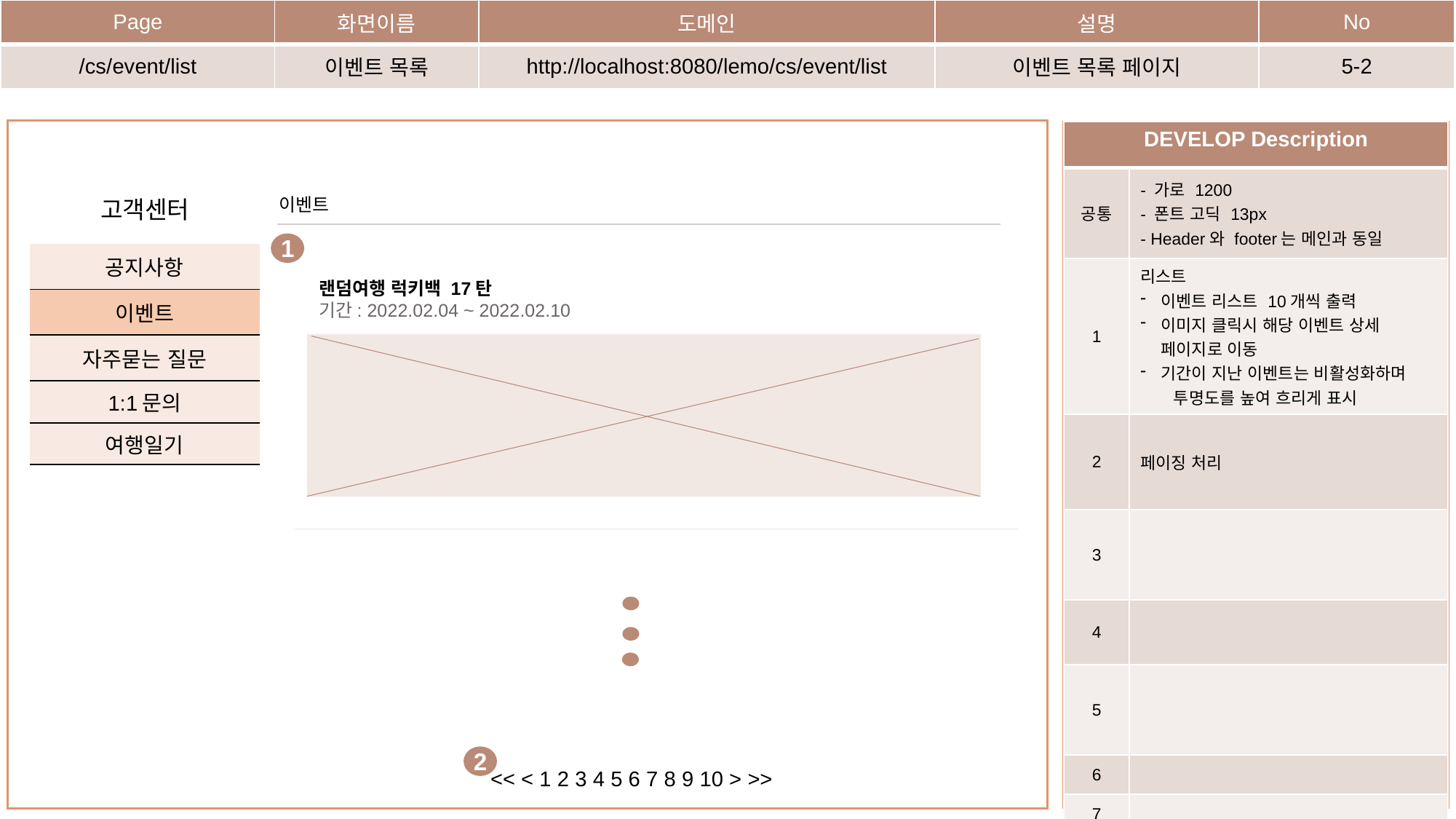

| Page | 화면이름 | 도메인 | 설명 | No |
| --- | --- | --- | --- | --- |
| /cs/event/list | 이벤트 목록 | http://localhost:8080/lemo/cs/event/list | 이벤트 목록 페이지 | 5-2 |

| DEVELOP Description |  |
| --- | --- |
| 공통 | - 가로 1200 - 폰트 고딕 13px - Header와 footer는 메인과 동일 |
| 1 | 리스트 이벤트 리스트 10개씩 출력 이미지 클릭시 해당 이벤트 상세 페이지로 이동 기간이 지난 이벤트는 비활성화하며 투명도를 높여 흐리게 표시 |
| 2 | 페이징 처리 |
| 3 |  |
| 4 |  |
| 5 |  |
| 6 |  |
| 7 |  |
| 8 |  |

이벤트
고객센터
1

2
| 공지사항 |
| --- |
| 이벤트 |
| 자주묻는 질문 |
| 1:1문의 |
| 여행일기 |
랜덤여행 럭키백 17탄
기간: 2022.02.04 ~ 2022.02.10

2

<< < 1 2 3 4 5 6 7 8 9 10 > >>